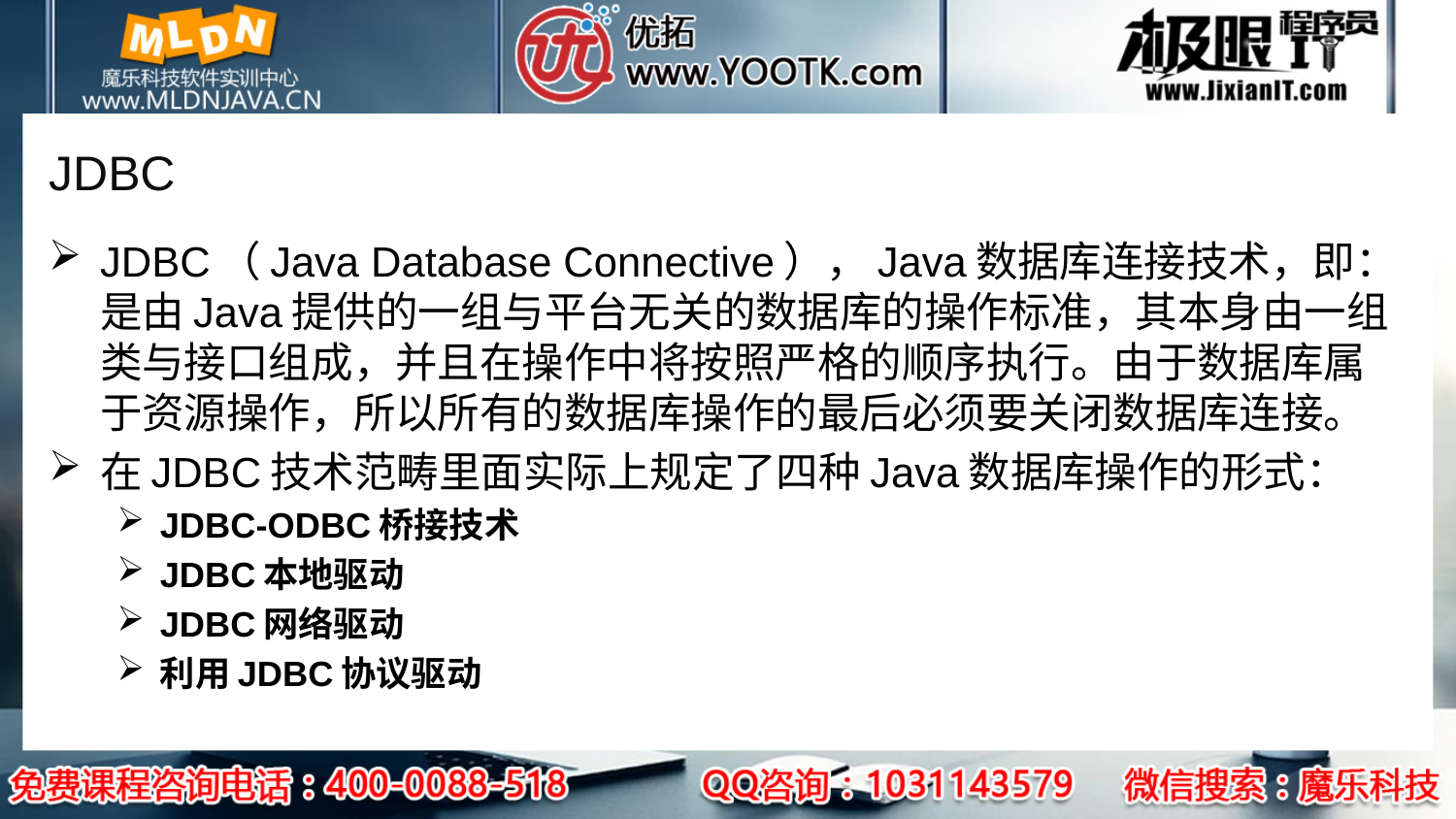

# JDBC
JDBC（Java Database Connective），Java数据库连接技术，即：是由Java提供的一组与平台无关的数据库的操作标准，其本身由一组类与接口组成，并且在操作中将按照严格的顺序执行。由于数据库属于资源操作，所以所有的数据库操作的最后必须要关闭数据库连接。
在JDBC技术范畴里面实际上规定了四种Java数据库操作的形式：
JDBC-ODBC桥接技术
JDBC本地驱动
JDBC网络驱动
利用JDBC协议驱动